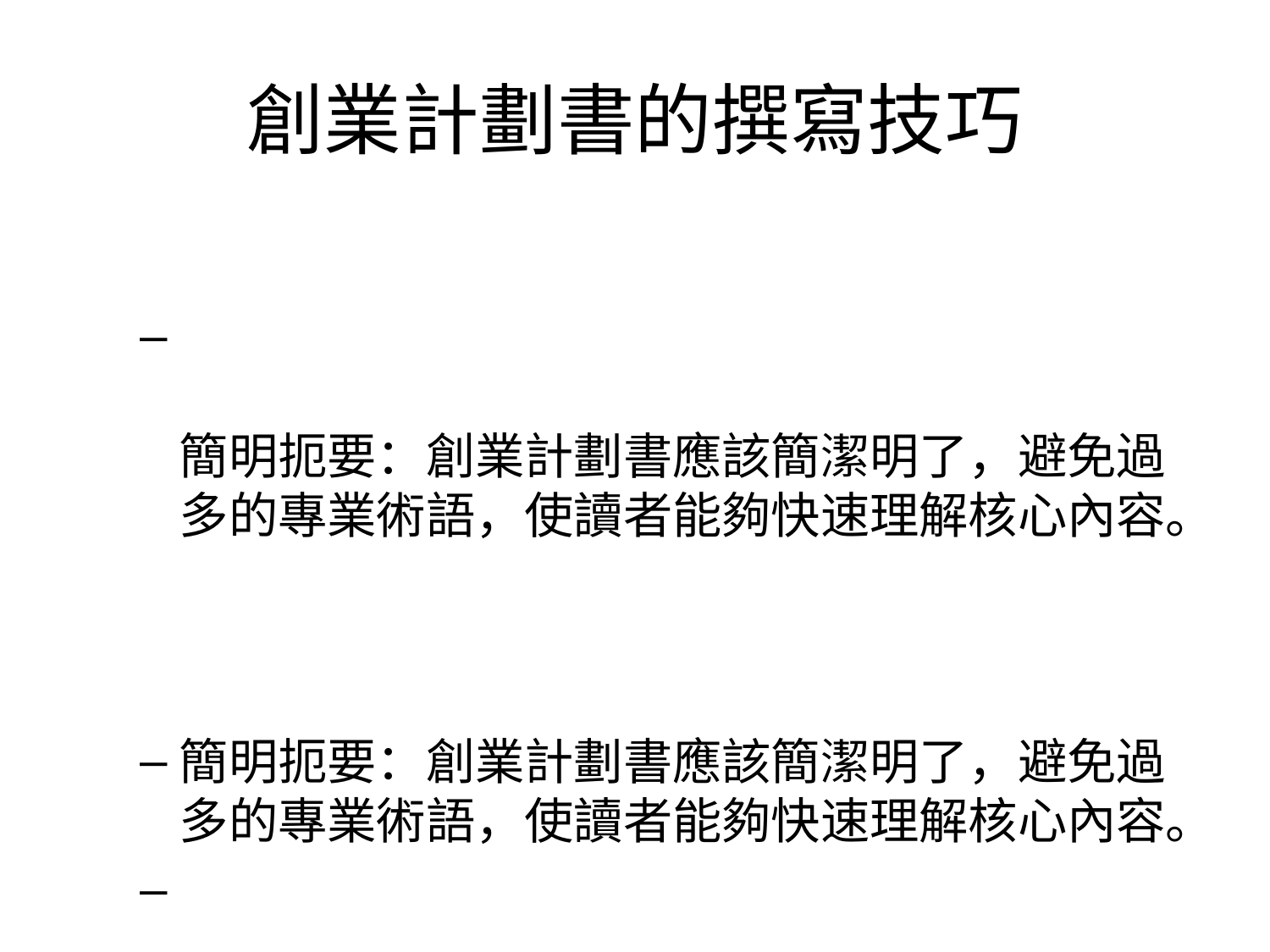

# 創業計劃書的撰寫技巧

簡明扼要：創業計劃書應該簡潔明了，避免過多的專業術語，使讀者能夠快速理解核心內容。
簡明扼要：創業計劃書應該簡潔明了，避免過多的專業術語，使讀者能夠快速理解核心內容。
數據支持：使用市場數據、行業報告和財務模型來支持計劃書中的各項論點，增強可信度。
數據支持：使用市場數據、行業報告和財務模型來支持計劃書中的各項論點，增強可信度。
突出優勢：強調項目的獨特賣點和競爭優勢，讓投資者看到項目的潛在價值和發展空間。
突出優勢：強調項目的獨特賣點和競爭優勢，讓投資者看到項目的潛在價值和發展空間。